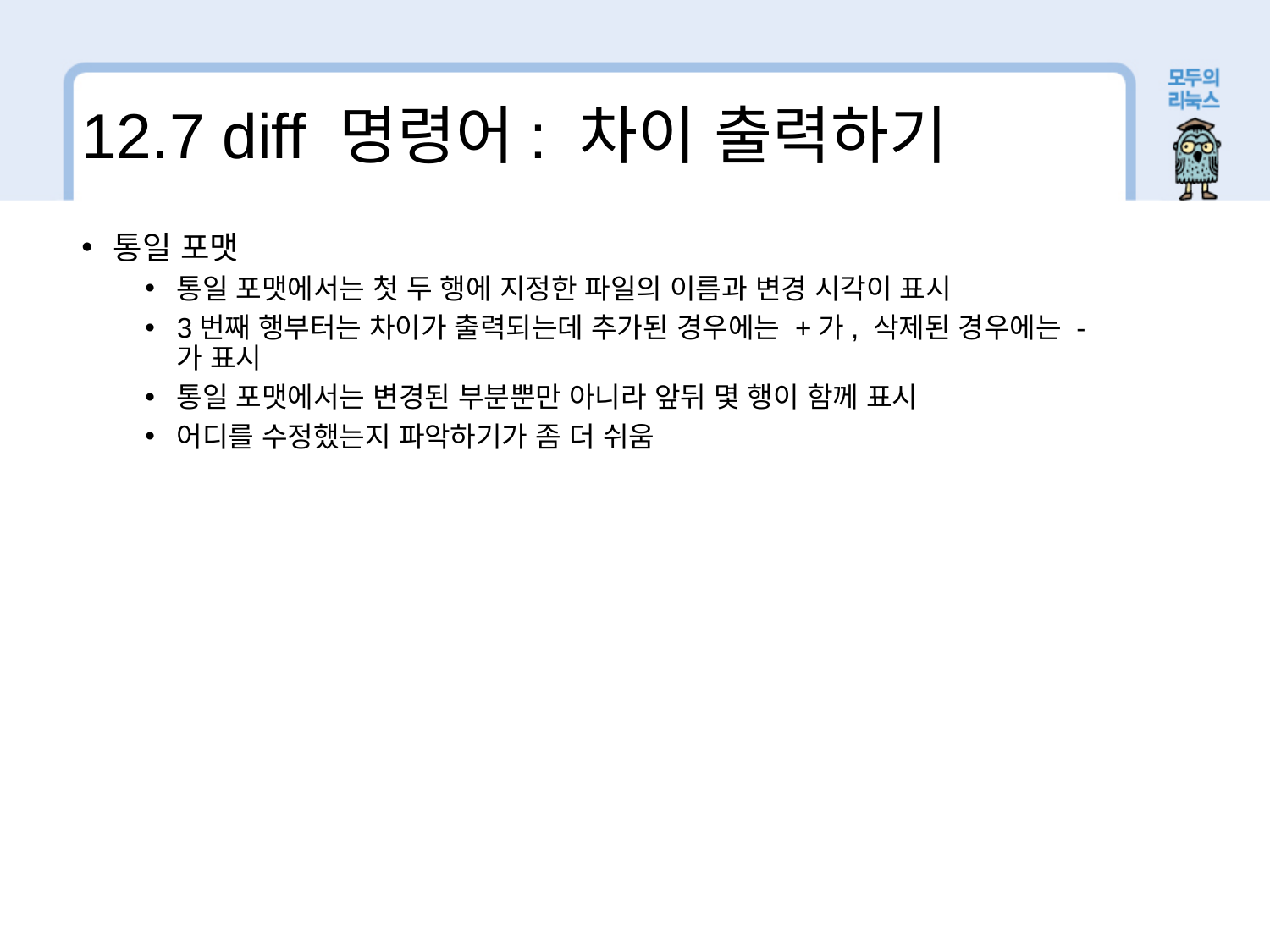

12.7 diff 명령어: 차이 출력하기
통일 포맷
통일 포맷에서는 첫 두 행에 지정한 파일의 이름과 변경 시각이 표시
3번째 행부터는 차이가 출력되는데 추가된 경우에는 +가, 삭제된 경우에는 -가 표시
통일 포맷에서는 변경된 부분뿐만 아니라 앞뒤 몇 행이 함께 표시
어디를 수정했는지 파악하기가 좀 더 쉬움